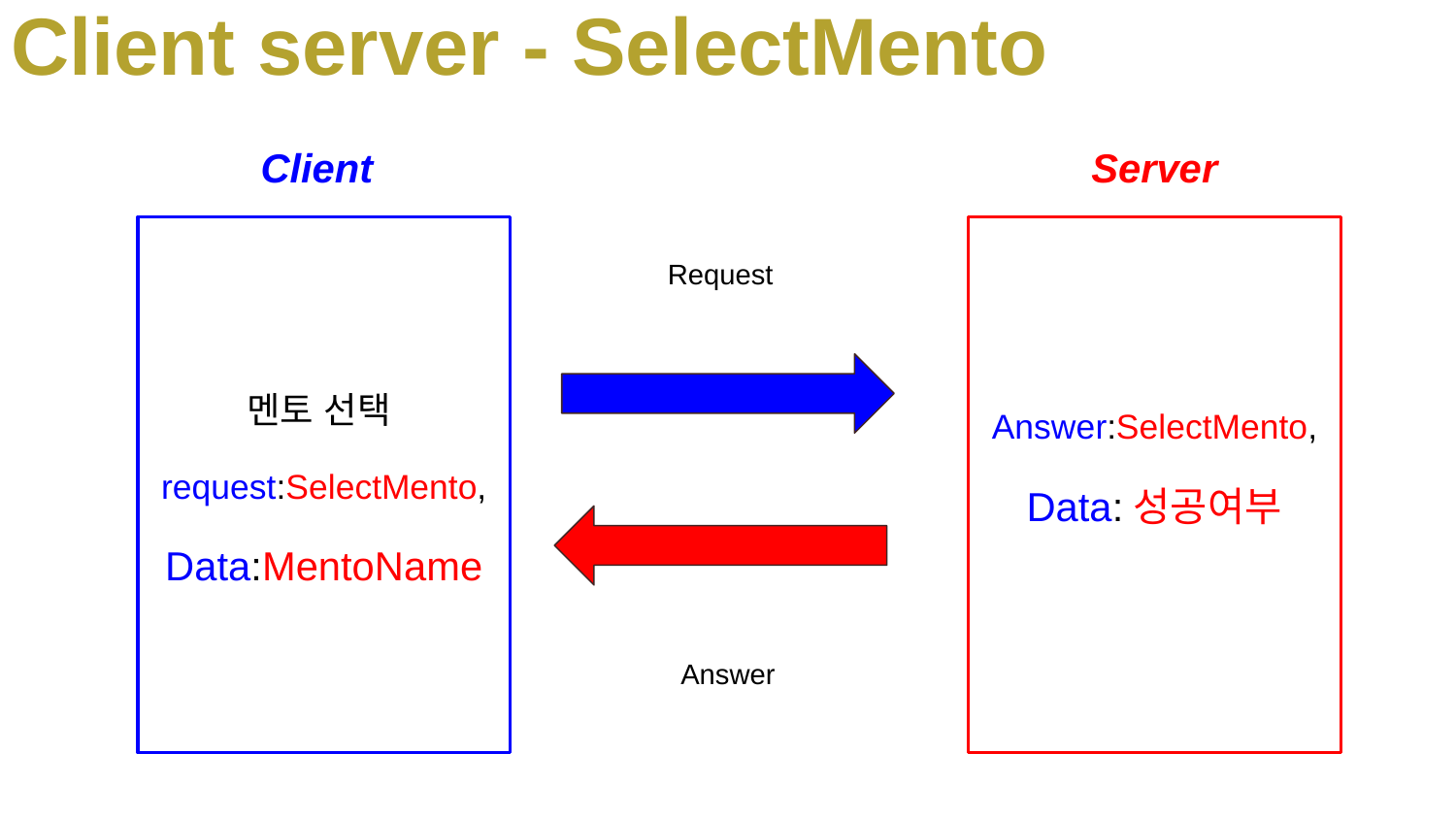

# Client server - SelectMento
Client
Server
멘토 선택

request:SelectMento,

Data:MentoName
Answer:SelectMento,

Data:성공여부

Request

Answer